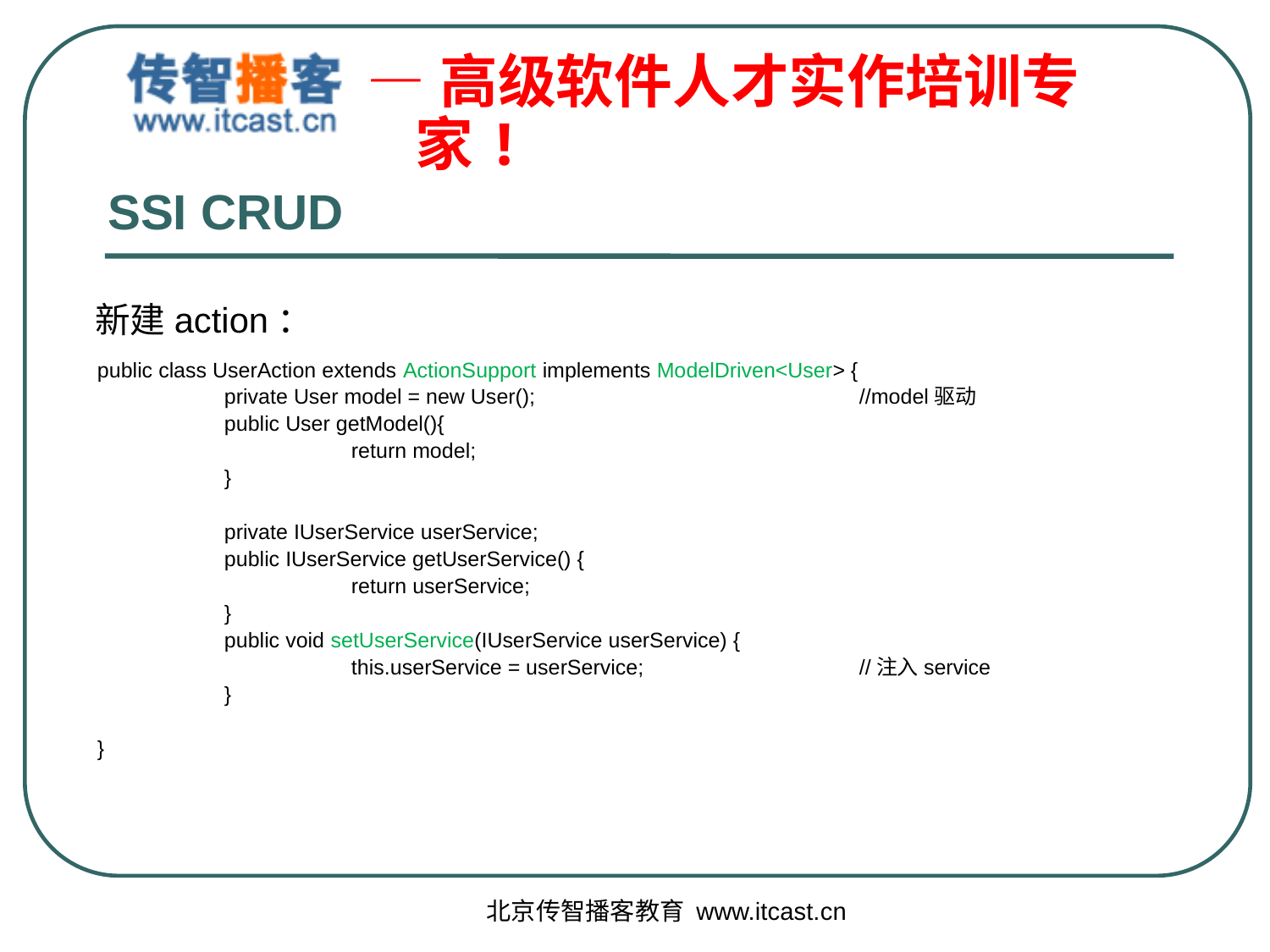

# SSI CRUD
新建action：
public class UserAction extends ActionSupport implements ModelDriven<User> {
	private User model = new User();			//model驱动
	public User getModel(){
		return model;
	}

	private IUserService userService;
	public IUserService getUserService() {
		return userService;
	}
	public void setUserService(IUserService userService) {
		this.userService = userService;		//注入service
	}

}
北京传智播客教育 www.itcast.cn